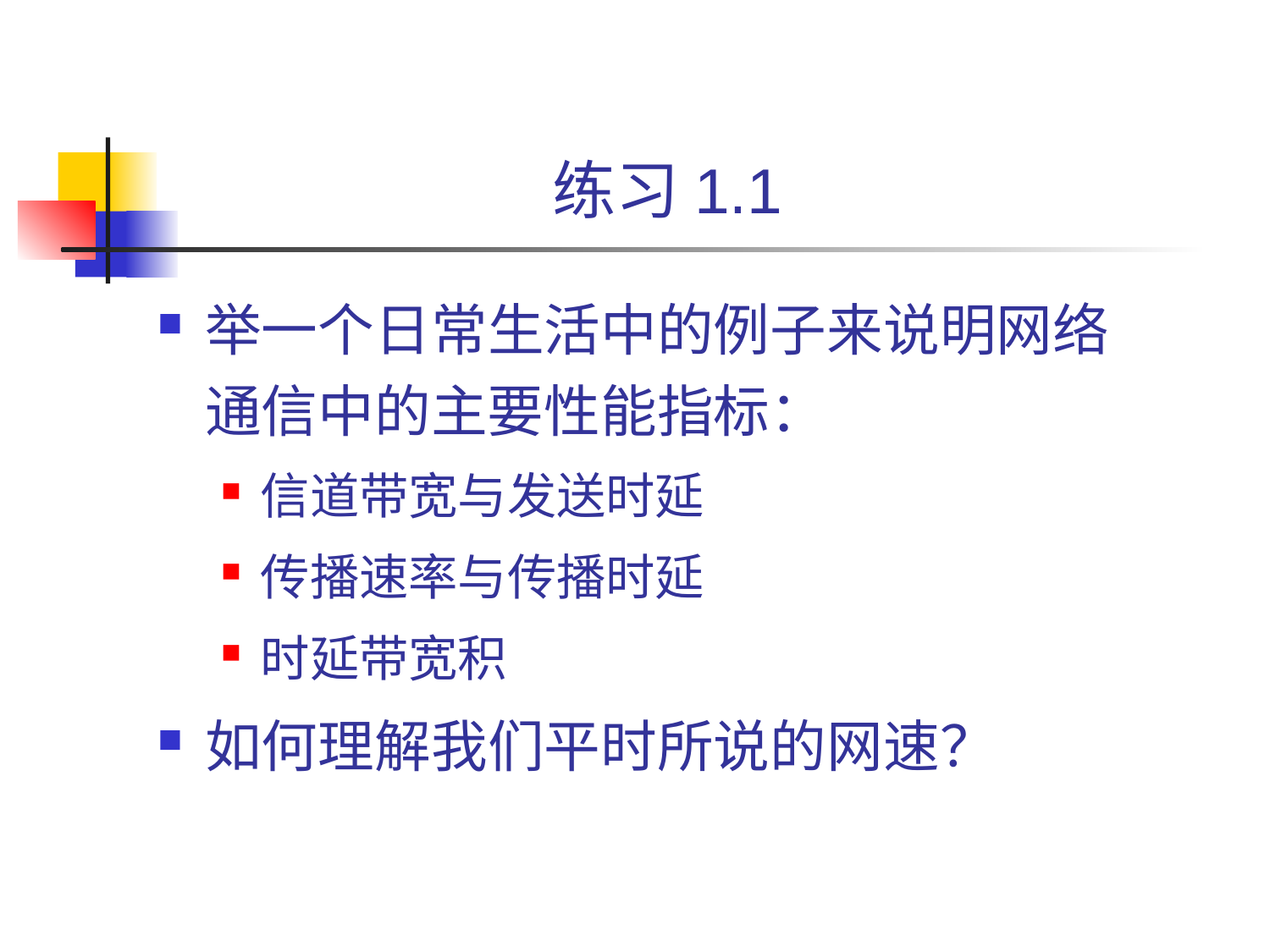

# 练习1.1
举一个日常生活中的例子来说明网络通信中的主要性能指标：
信道带宽与发送时延
传播速率与传播时延
时延带宽积
如何理解我们平时所说的网速？